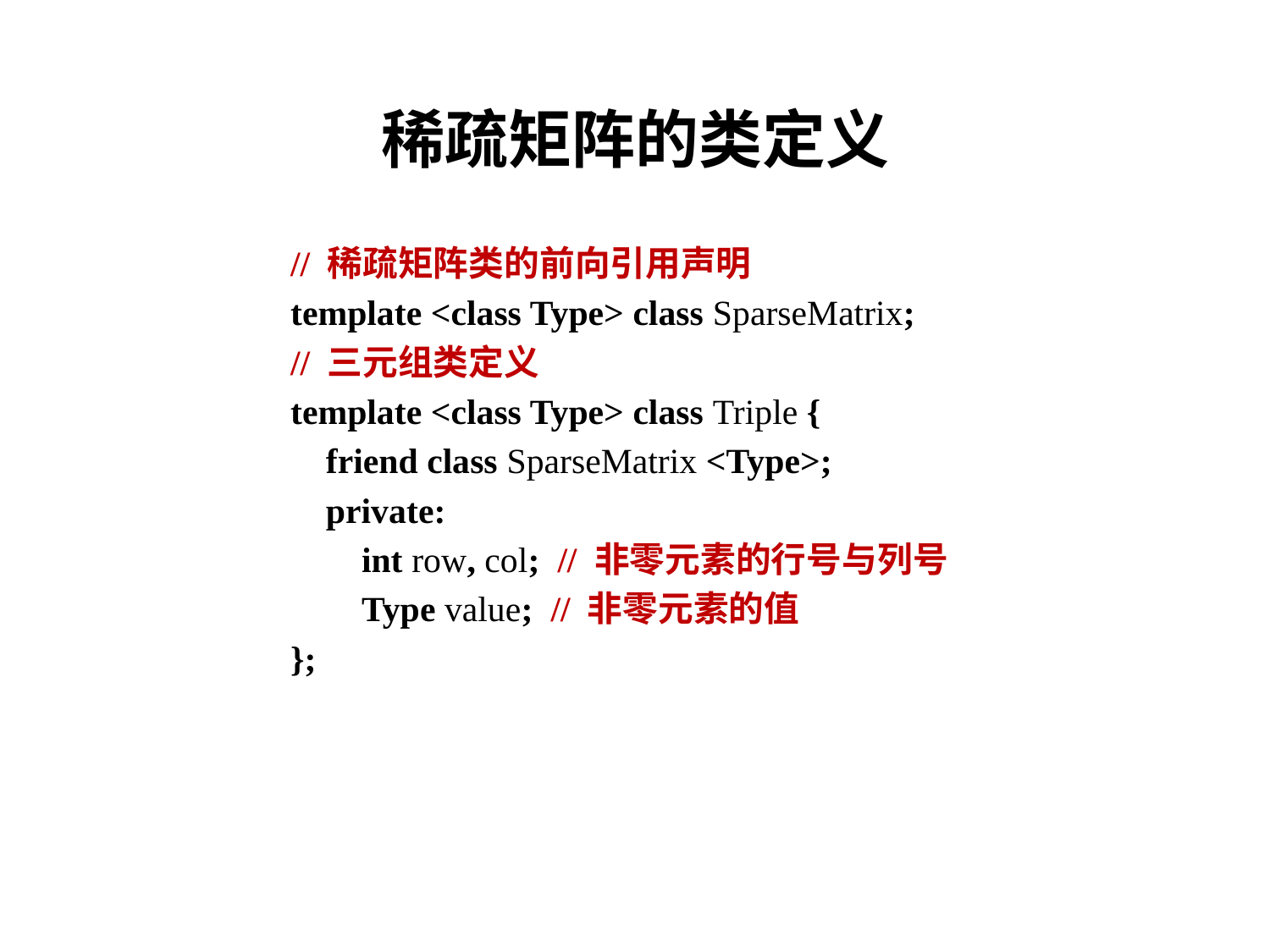

# 稀疏矩阵的类定义
// 稀疏矩阵类的前向引用声明
template <class Type> class SparseMatrix;
// 三元组类定义
template <class Type> class Triple {
    friend class SparseMatrix <Type>;
    private:
        int row, col;  // 非零元素的行号与列号
        Type value;  // 非零元素的值
};